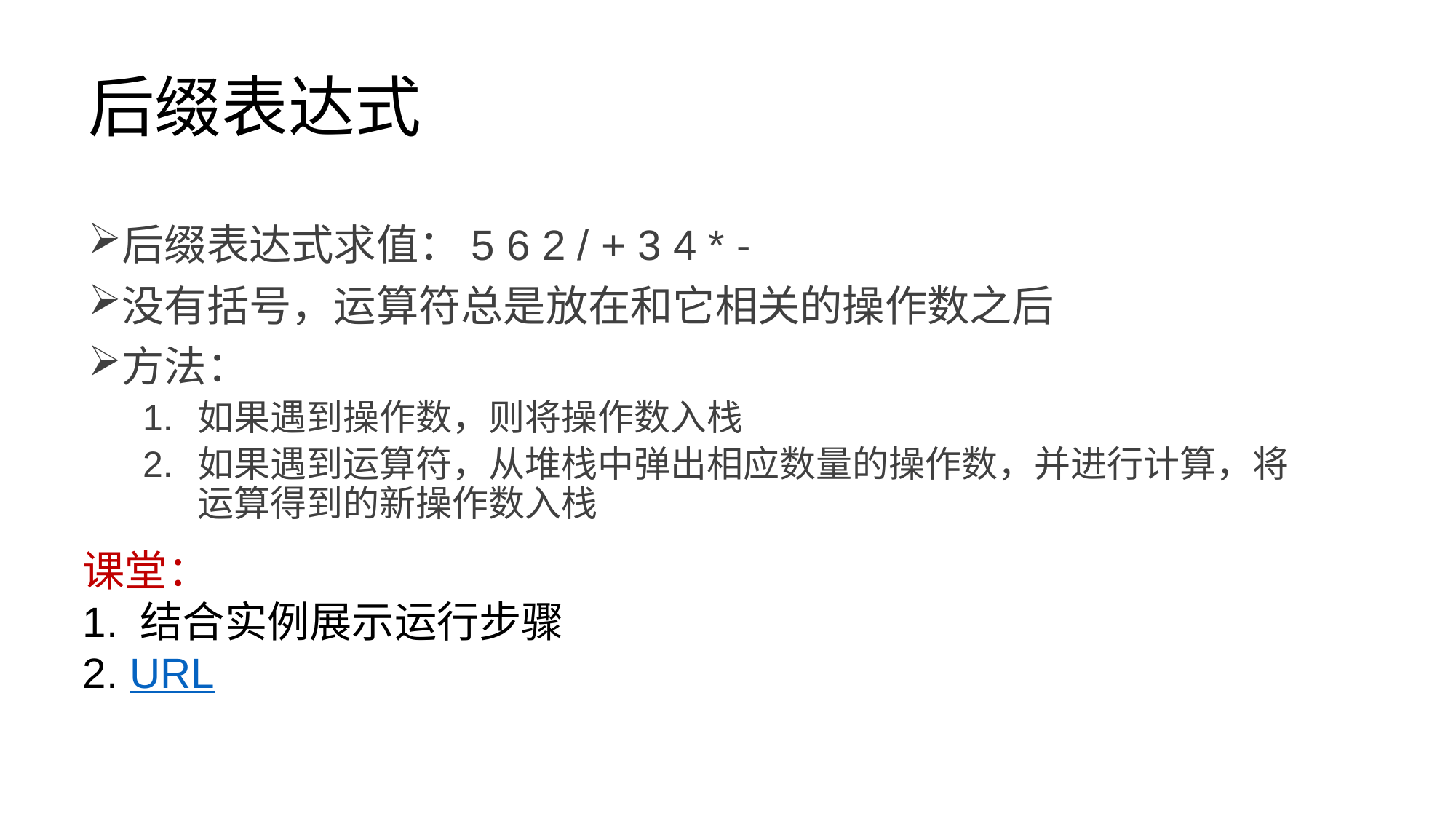

# 后缀表达式
后缀表达式求值：5 6 2 / + 3 4 * -
没有括号，运算符总是放在和它相关的操作数之后
方法：
如果遇到操作数，则将操作数入栈
如果遇到运算符，从堆栈中弹出相应数量的操作数，并进行计算，将运算得到的新操作数入栈
课堂：
1. 结合实例展示运行步骤
2. URL